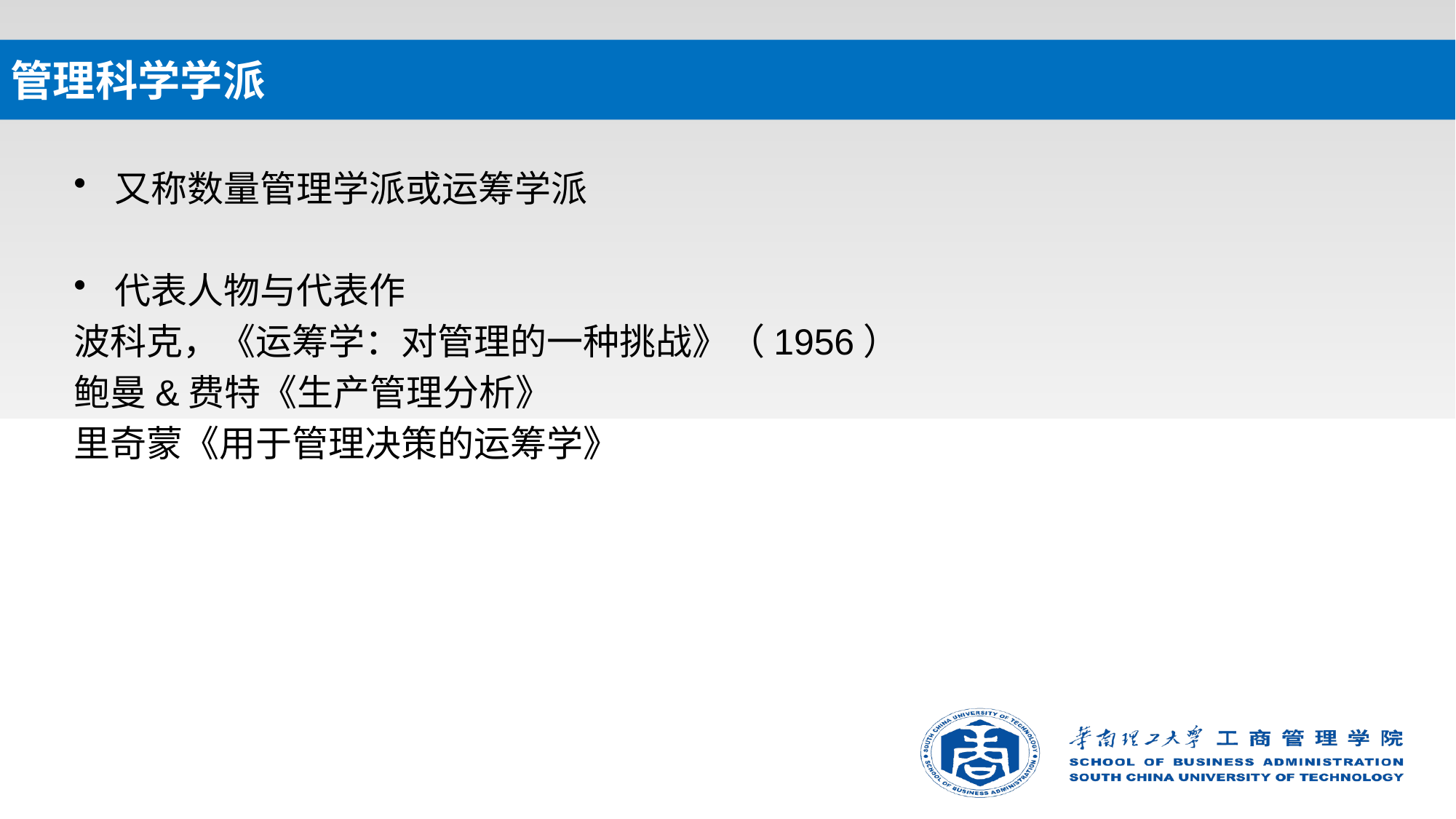

# 管理科学学派
又称数量管理学派或运筹学派

代表人物与代表作
波科克，《运筹学：对管理的一种挑战》（1956）
鲍曼&费特《生产管理分析》
里奇蒙《用于管理决策的运筹学》